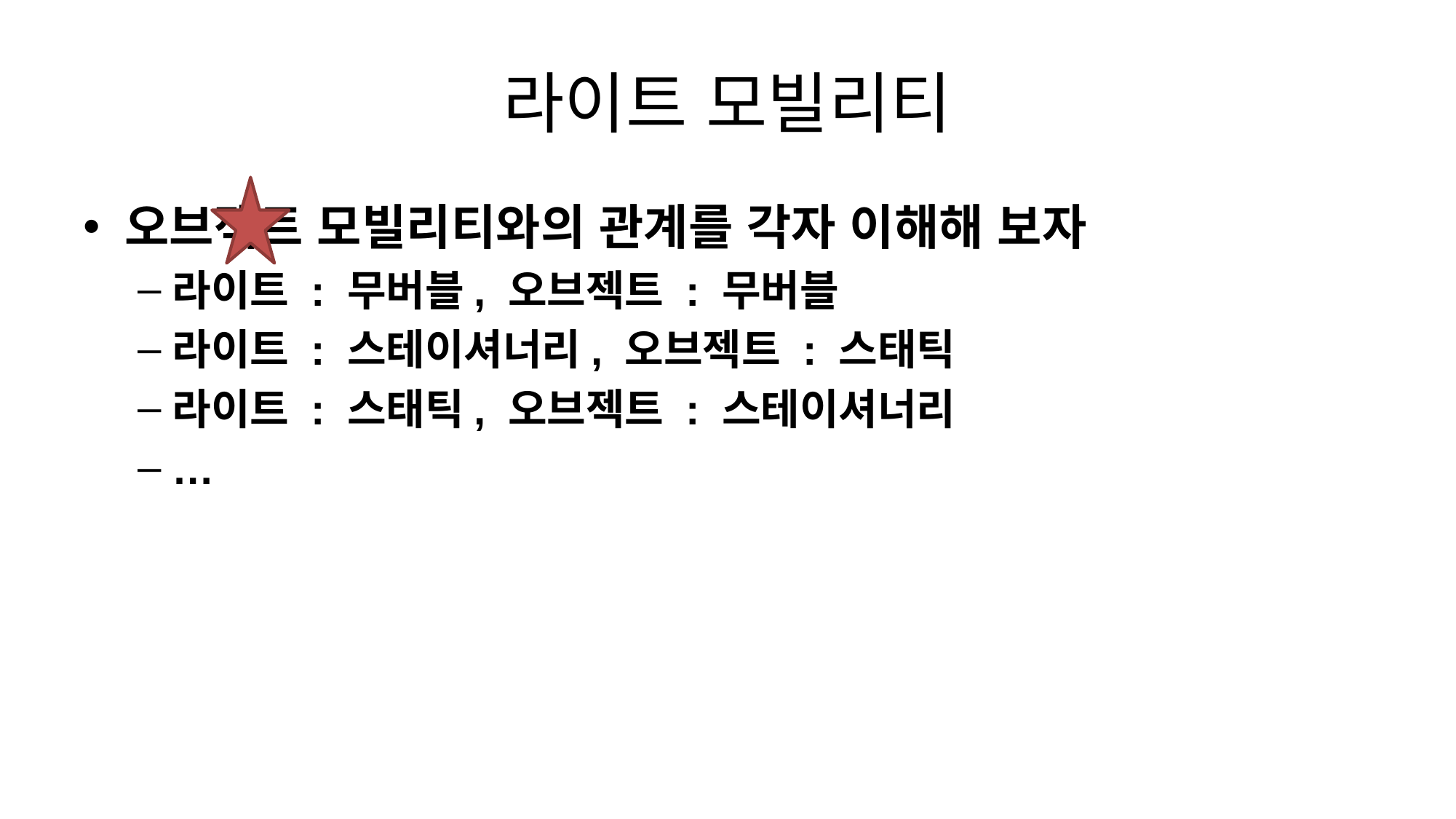

# 라이트 모빌리티

오브젝트 모빌리티와의 관계를 각자 이해해 보자
라이트 : 무버블, 오브젝트 : 무버블
라이트 : 스테이셔너리, 오브젝트 : 스태틱
라이트 : 스태틱, 오브젝트 : 스테이셔너리
…